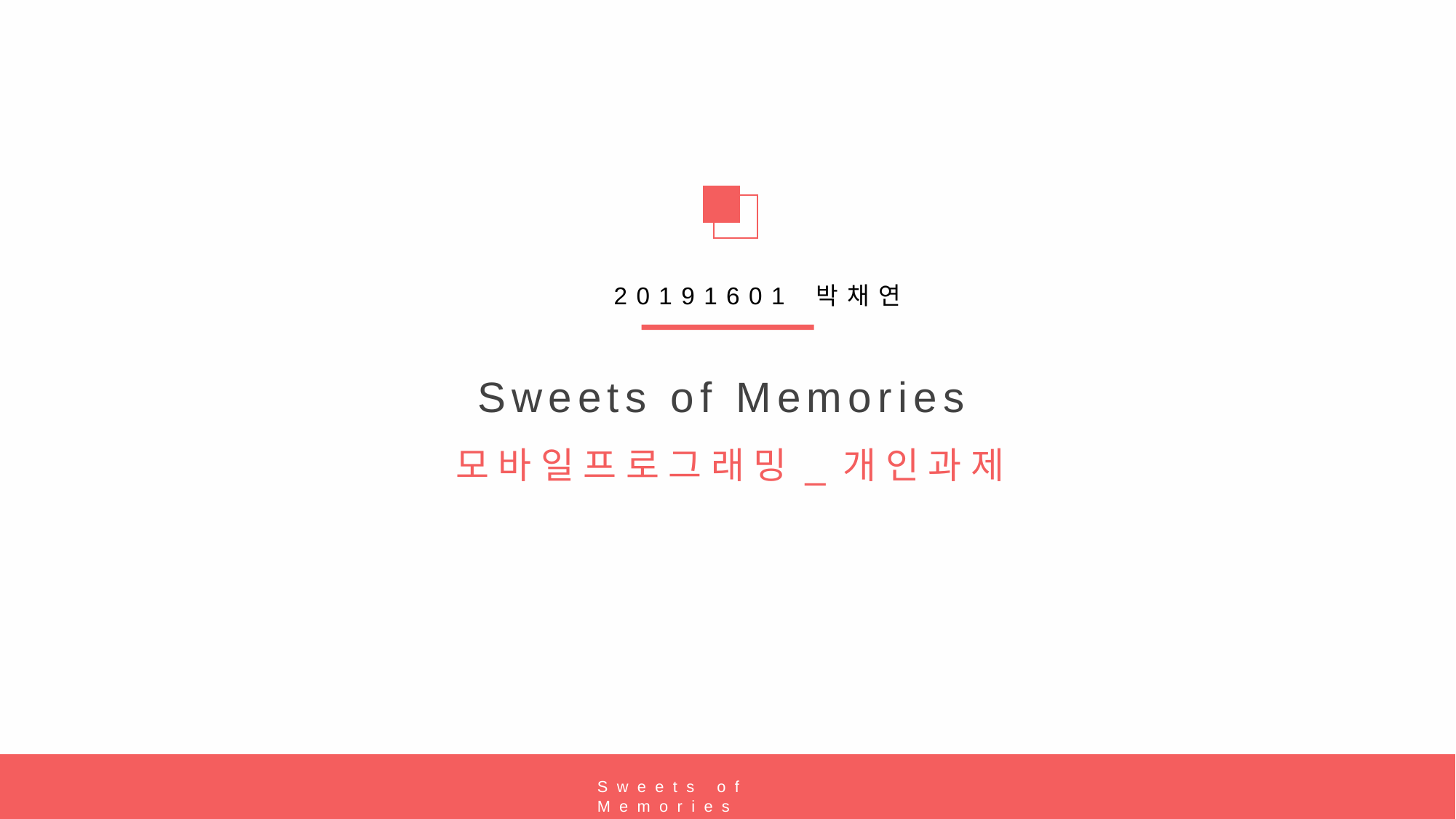

20191601 박채연

Sweets of Memories
모바일프로그래밍_개인과제

Sweets of Memories